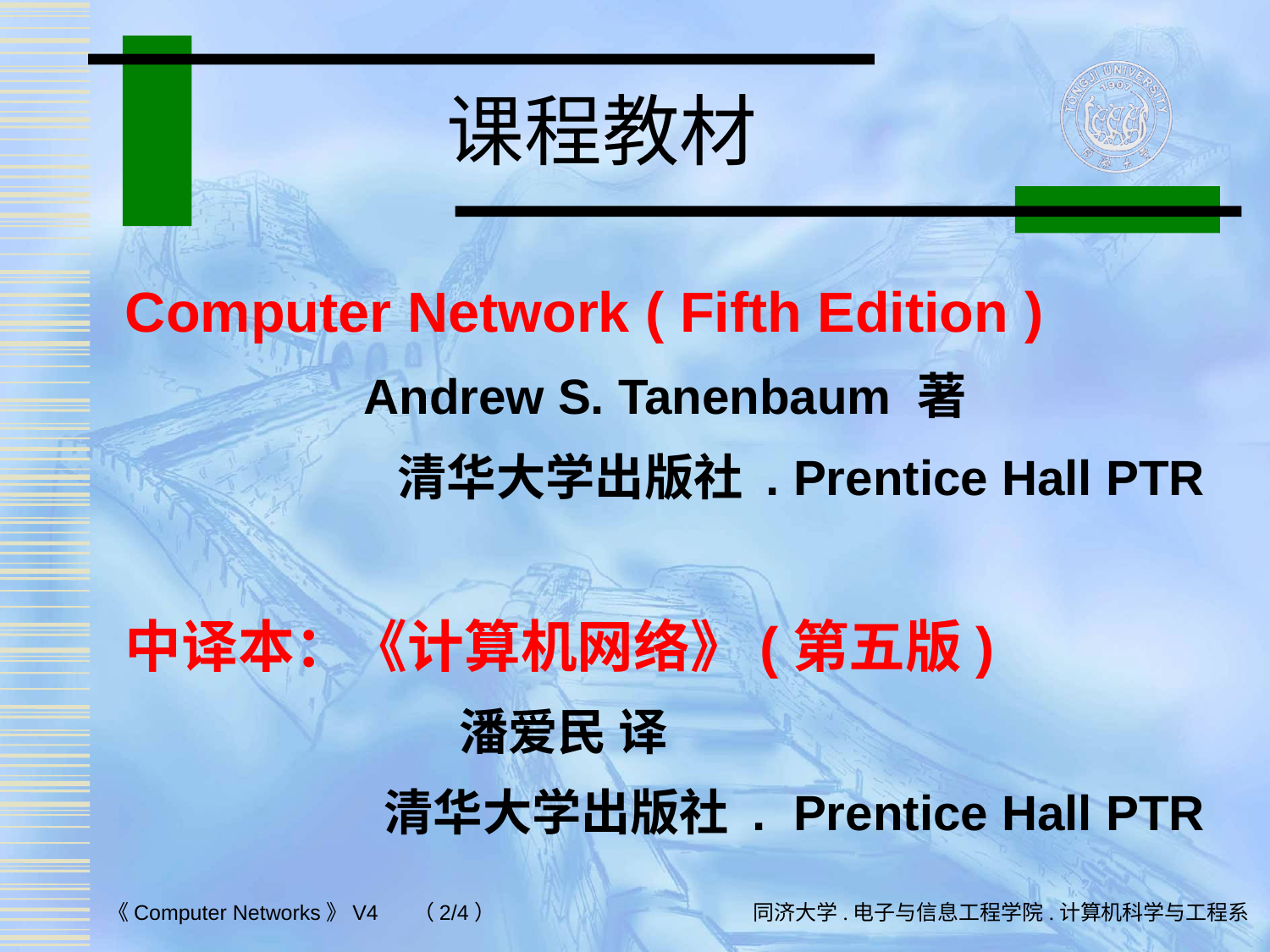

# 课程教材
Computer Network ( Fifth Edition )
Andrew S. Tanenbaum 著
清华大学出版社 . Prentice Hall PTR

中译本：《计算机网络》(第五版)
                                  潘爱民 译
               清华大学出版社 .  Prentice Hall PTR